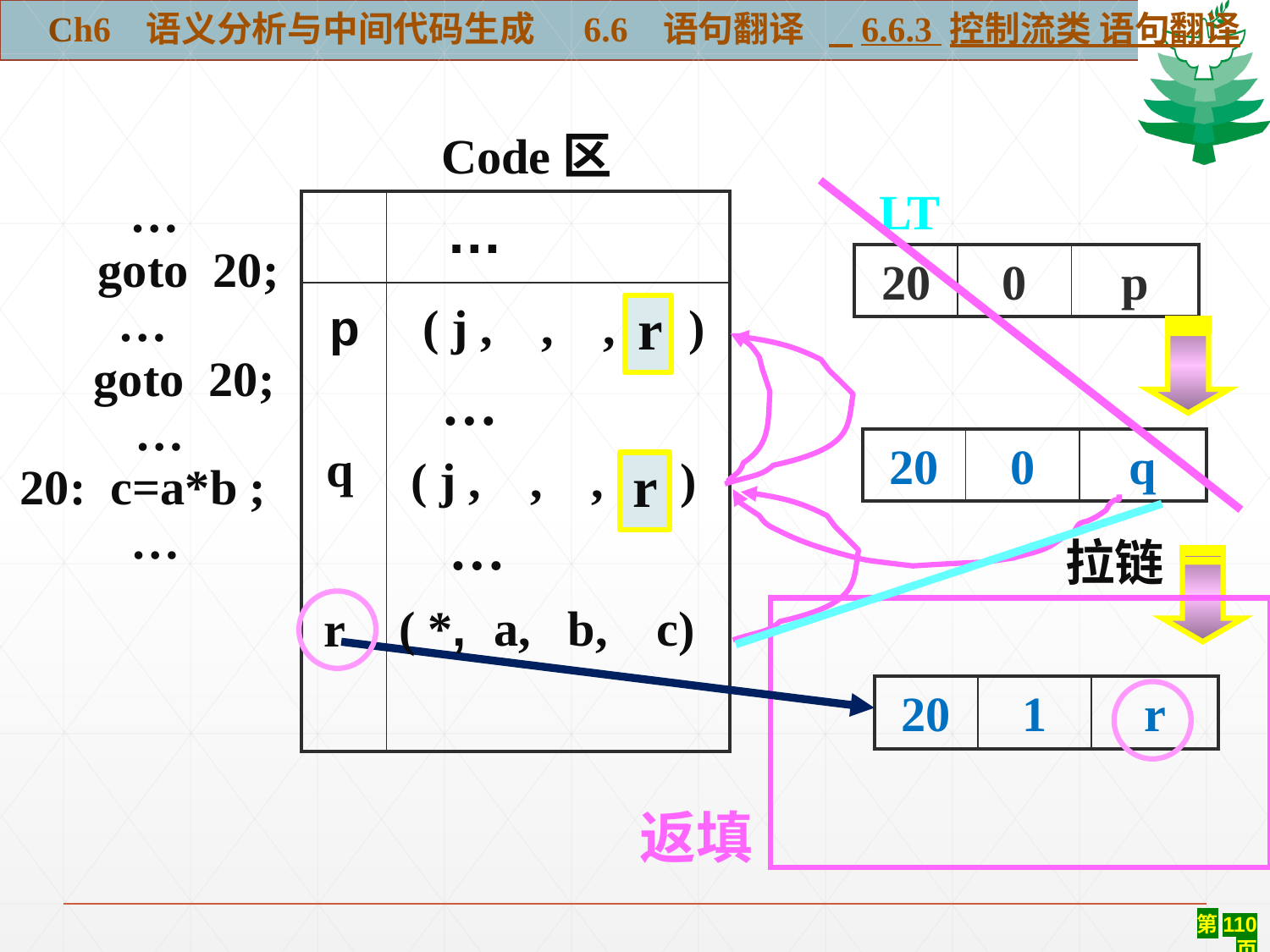

Ch6   语义分析与中间代码生成     6.6   语句翻译      6.6.3 控制流类 语句翻译
Code区

 LT
|  | … |
| --- | --- |
| p |  |
	    …
	  goto  20;
              …
            goto  20;
 	     …
      20:  c=a*b ;
               …
| 20 | 0 | p |
| --- | --- | --- |
( j ,    ,    ,  0  )
r

…
| 20 | 0 | q |
| --- | --- | --- |
 q
 ( j ,    ,    ,  p  )
r

…
拉链

 ( *,  a,   b,    c)

 r

返填
| 20 | 1 | r |
| --- | --- | --- |